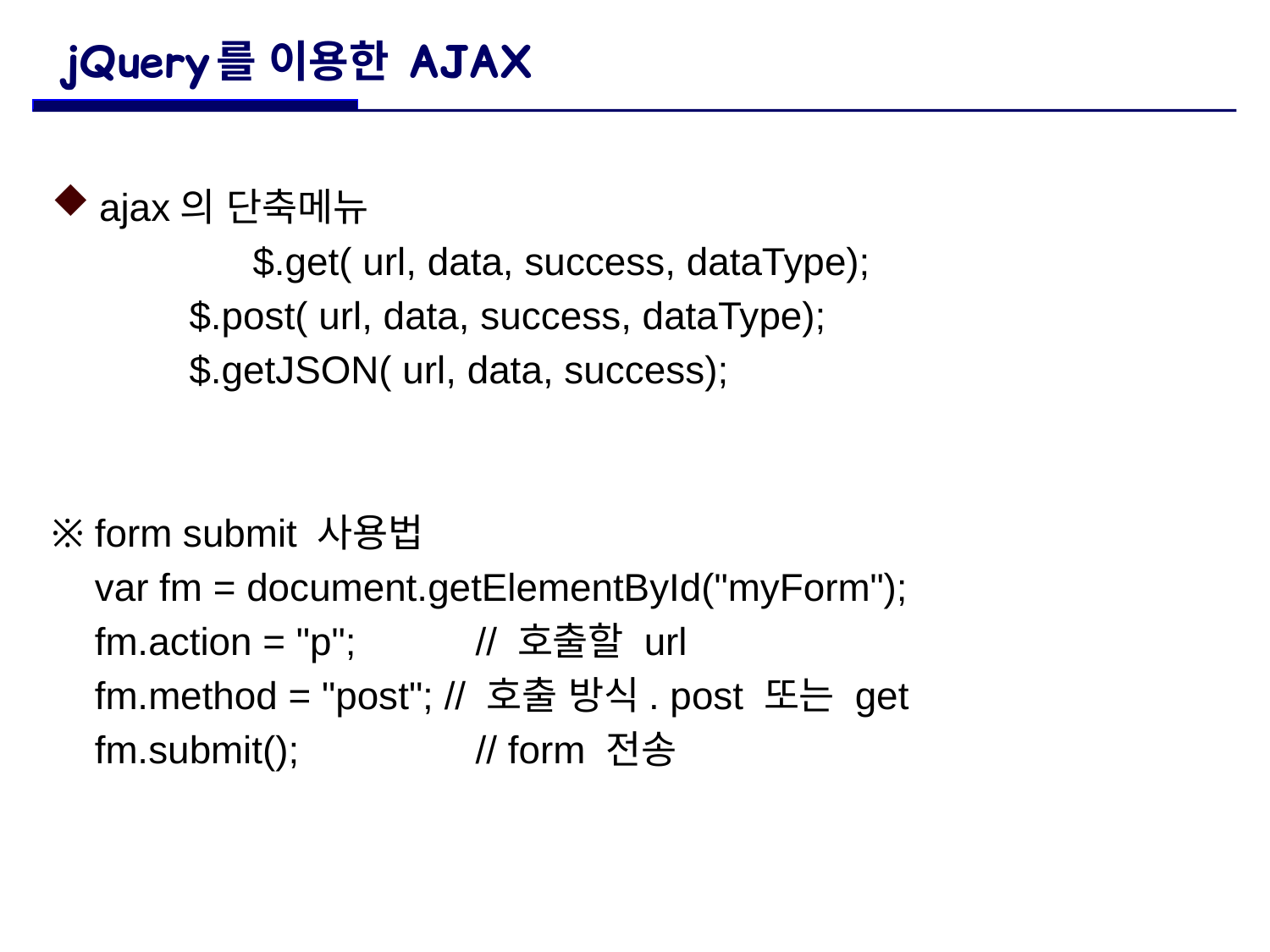

# jQuery를 이용한 AJAX
ajax의 단축메뉴
	 $.get( url, data, success, dataType);
	 $.post( url, data, success, dataType);
	 $.getJSON( url, data, success);

※ form submit 사용법
    var fm = document.getElementById("myForm");
    fm.action = "p";	    // 호출할 url
    fm.method = "post"; // 호출 방식. post 또는 get
    fm.submit(); 	    // form 전송